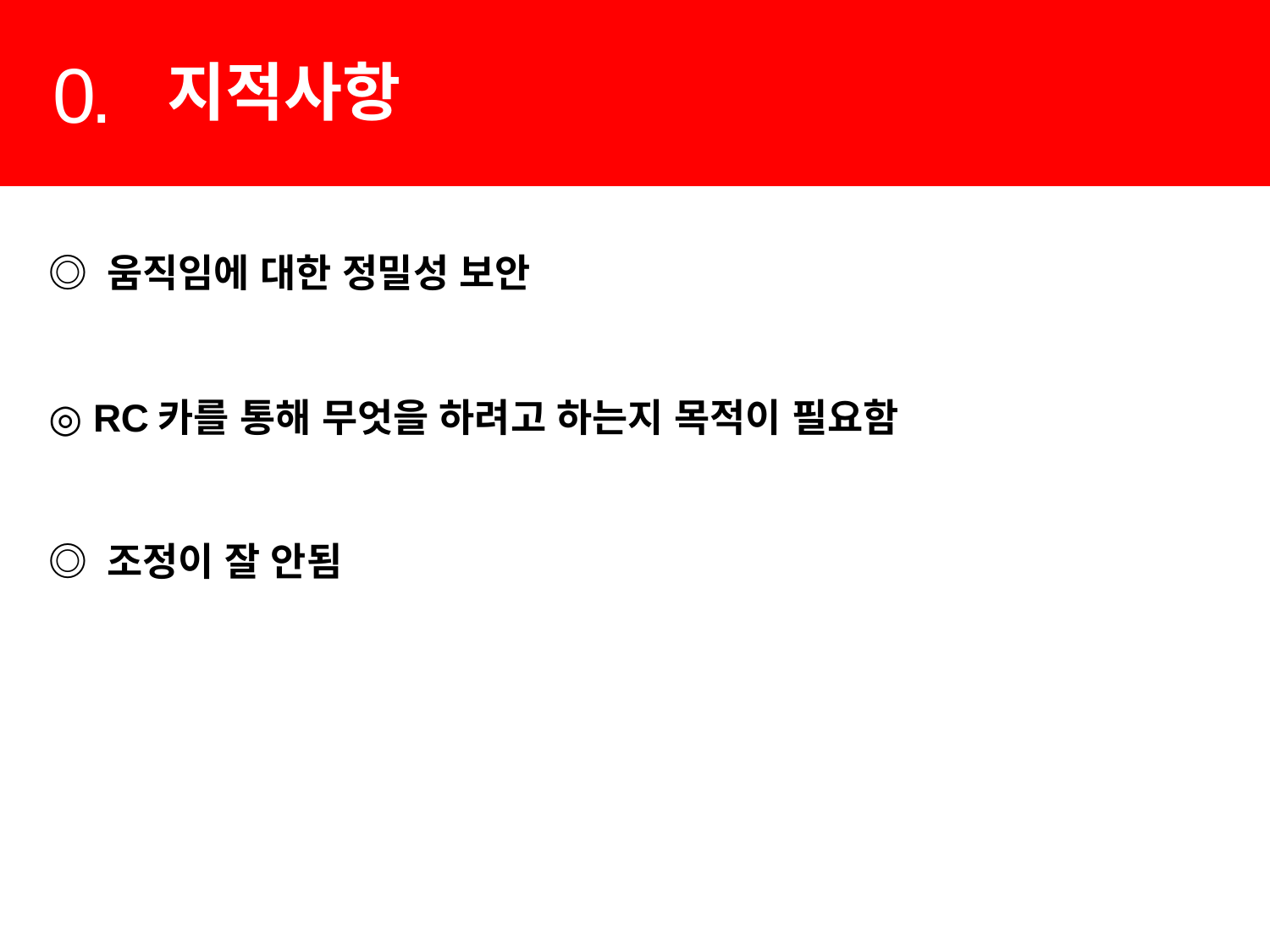

0.
지적사항

◎ 움직임에 대한 정밀성 보안

◎ RC카를 통해 무엇을 하려고 하는지 목적이 필요함

◎ 조정이 잘 안됨